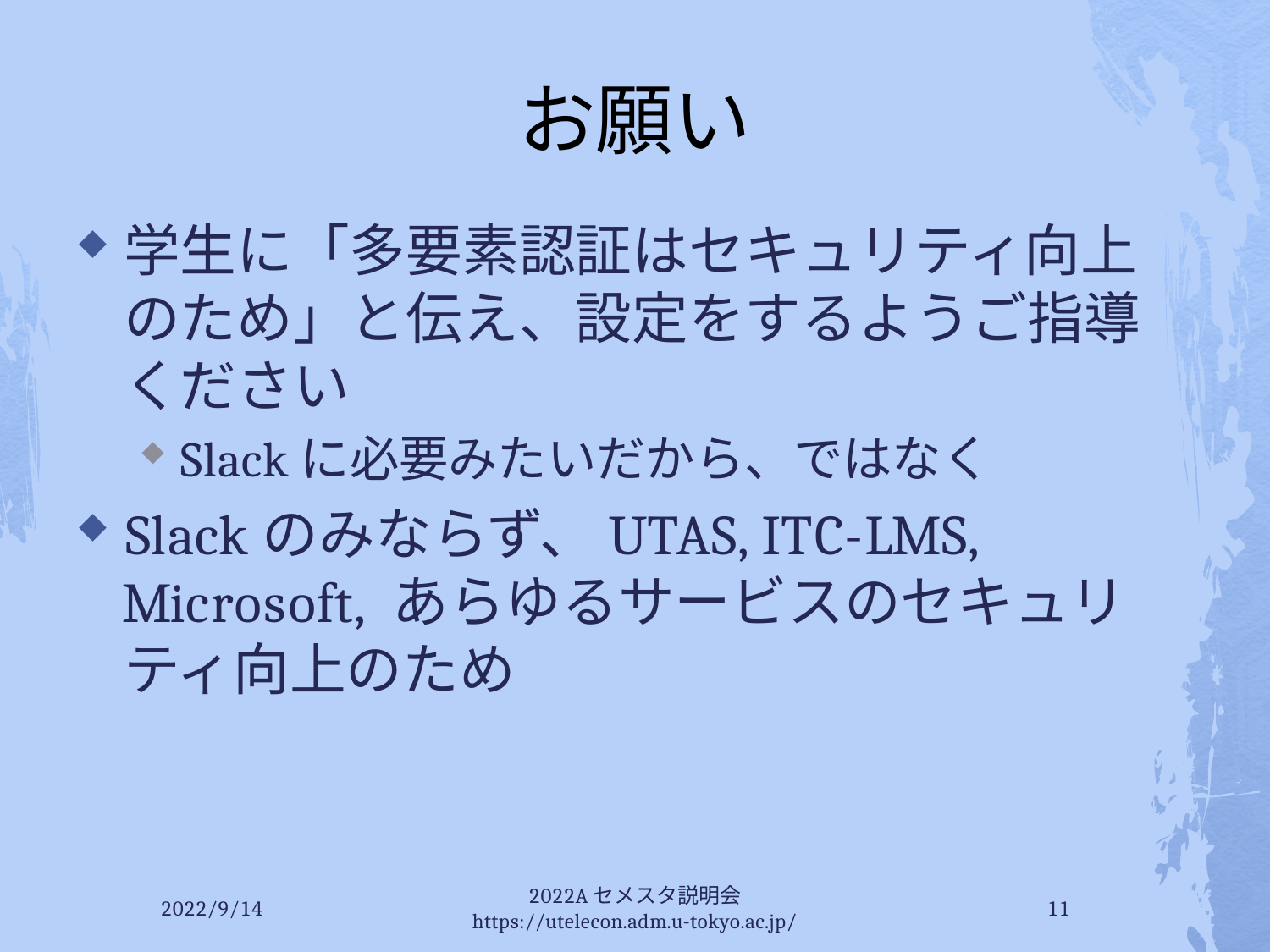

# お願い
学生に「多要素認証はセキュリティ向上のため」と伝え、設定をするようご指導ください
Slackに必要みたいだから、ではなく
Slackのみならず、UTAS, ITC-LMS, Microsoft, あらゆるサービスのセキュリティ向上のため
2022/9/14
2022Aセメスタ説明会 https://utelecon.adm.u-tokyo.ac.jp/
11